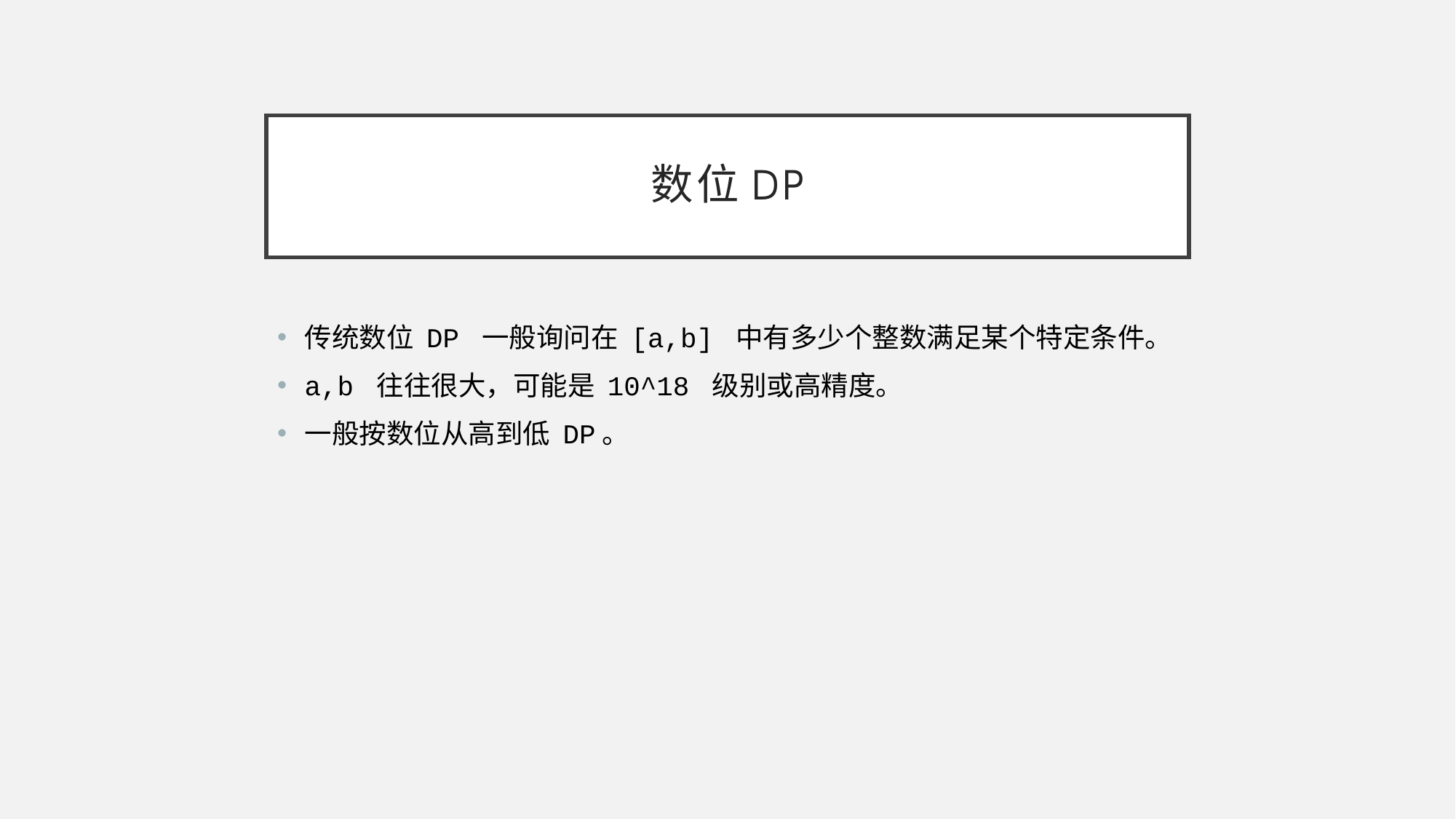

# 数位DP
传统数位 DP 一般询问在 [a,b] 中有多少个整数满足某个特定条件。
a,b 往往很大，可能是 10^18 级别或高精度。
一般按数位从高到低 DP。